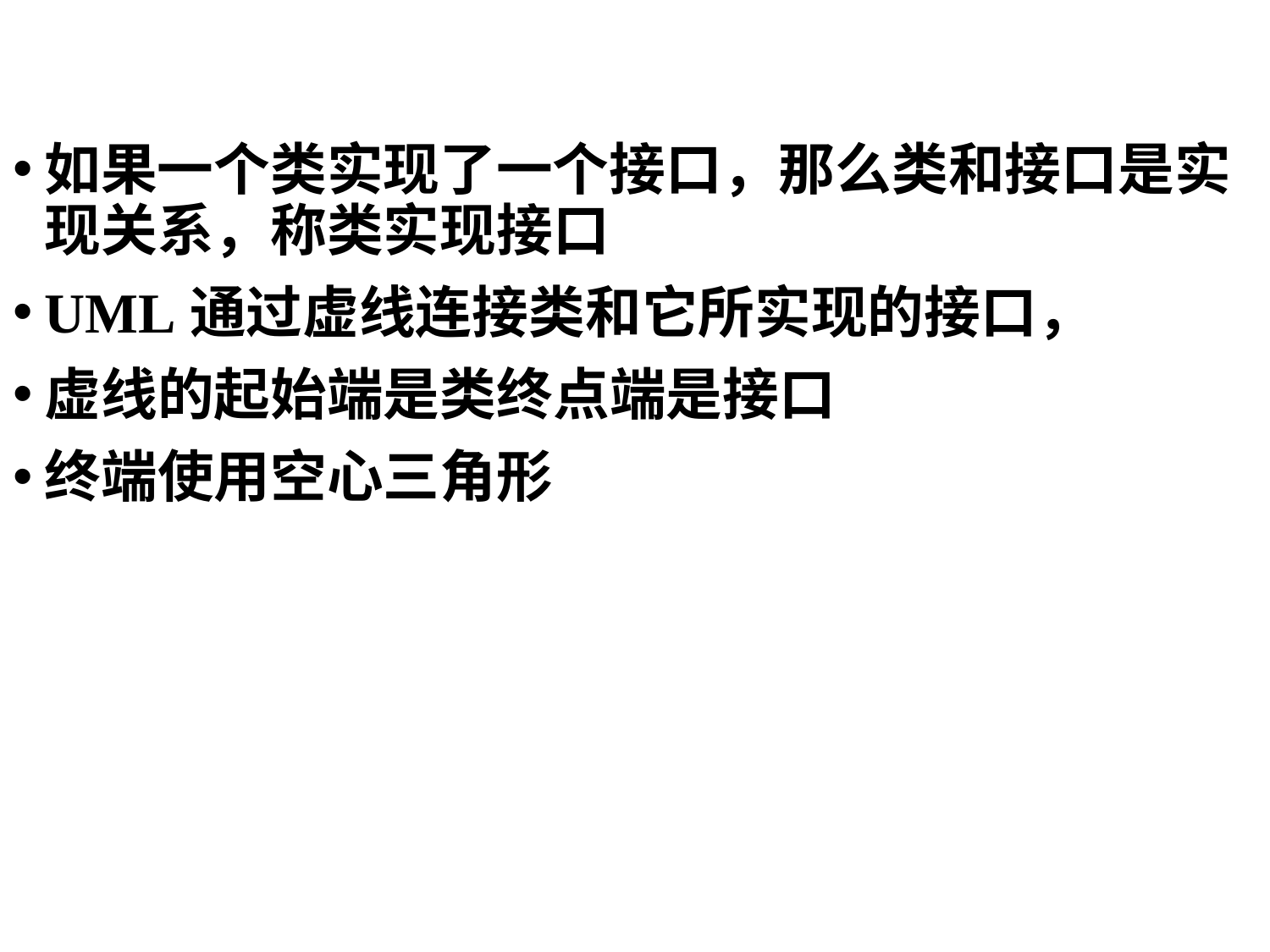

如果一个类实现了一个接口，那么类和接口是实现关系，称类实现接口
UML通过虚线连接类和它所实现的接口，
虚线的起始端是类终点端是接口
终端使用空心三角形